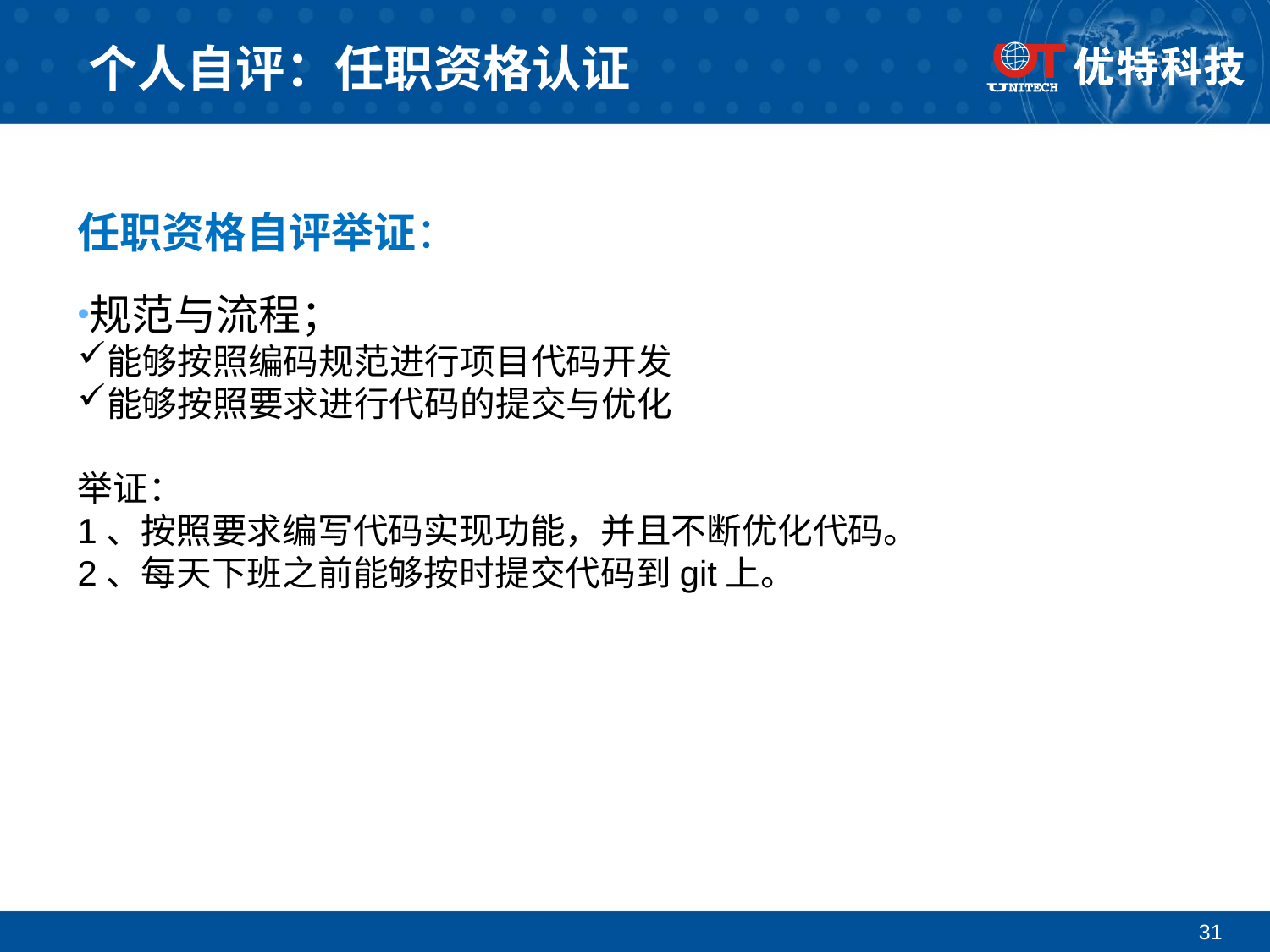

# 个人自评：任职资格认证
任职资格自评举证：
规范与流程；
能够按照编码规范进行项目代码开发
能够按照要求进行代码的提交与优化

举证：
1、按照要求编写代码实现功能，并且不断优化代码。
2、每天下班之前能够按时提交代码到git上。
31